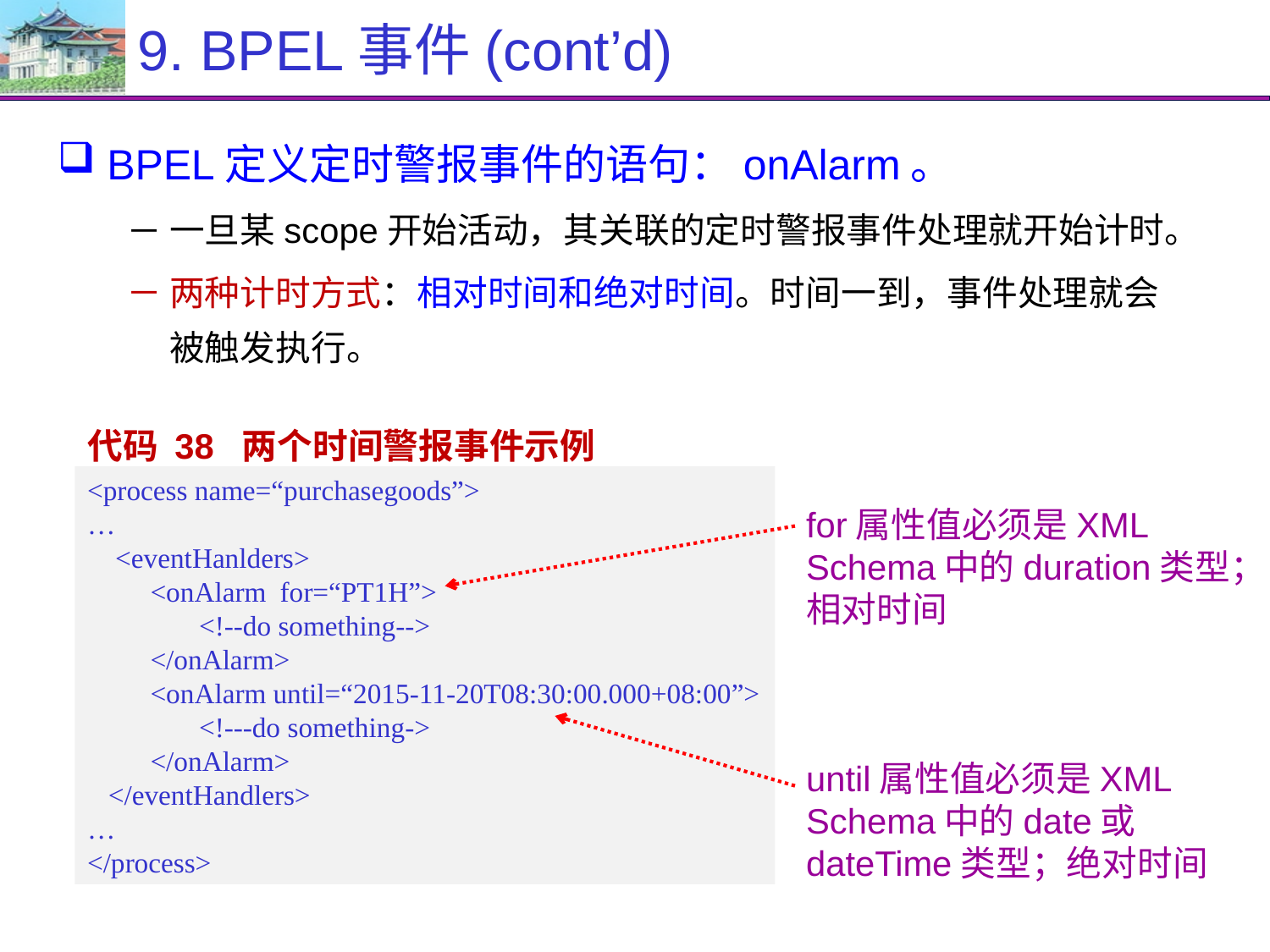

# 9. BPEL事件(cont’d)
BPEL定义定时警报事件的语句：onAlarm。
一旦某scope开始活动，其关联的定时警报事件处理就开始计时。
两种计时方式：相对时间和绝对时间。时间一到，事件处理就会被触发执行。
代码 38  两个时间警报事件示例
<process name=“purchasegoods”>
…
    <eventHanlders>
         <onAlarm  for=“PT1H”>
                <!--do something-->
         </onAlarm>
         <onAlarm until=“2015-11-20T08:30:00.000+08:00”>
                <!---do something->
         </onAlarm>
   </eventHandlers>
…
</process>
for属性值必须是XML Schema中的duration类型；相对时间

until属性值必须是XML Schema中的date或dateTime类型；绝对时间